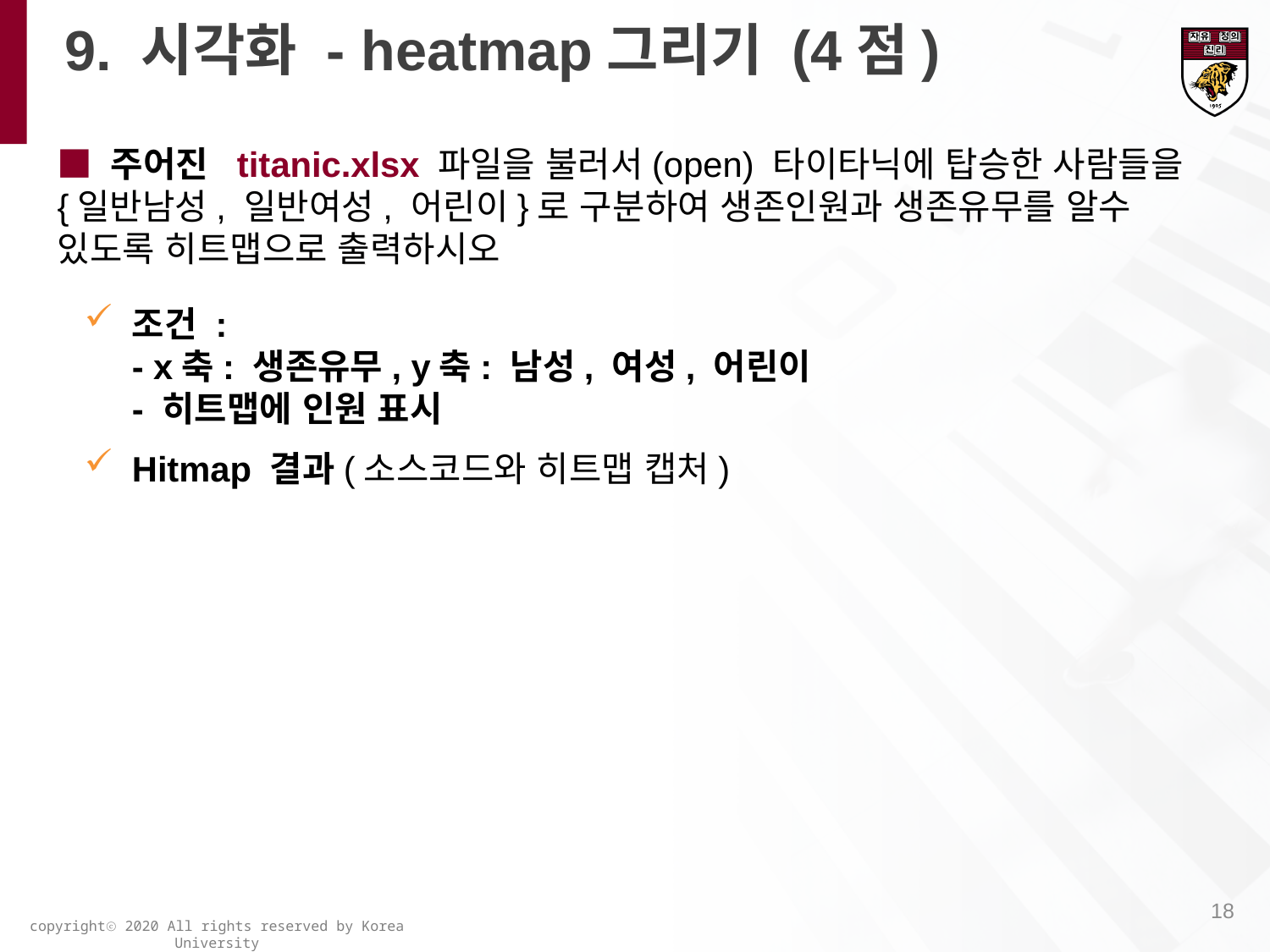

9. 시각화 - heatmap그리기 (4점)
■ 주어진  titanic.xlsx 파일을 불러서(open) 타이타닉에 탑승한 사람들을 {일반남성, 일반여성, 어린이}로 구분하여 생존인원과 생존유무를 알수 있도록 히트맵으로 출력하시오
조건 :
- x축: 생존유무, y축: 남성, 여성, 어린이
- 히트맵에 인원 표시
Hitmap 결과(소스코드와 히트맵 캡처)

18